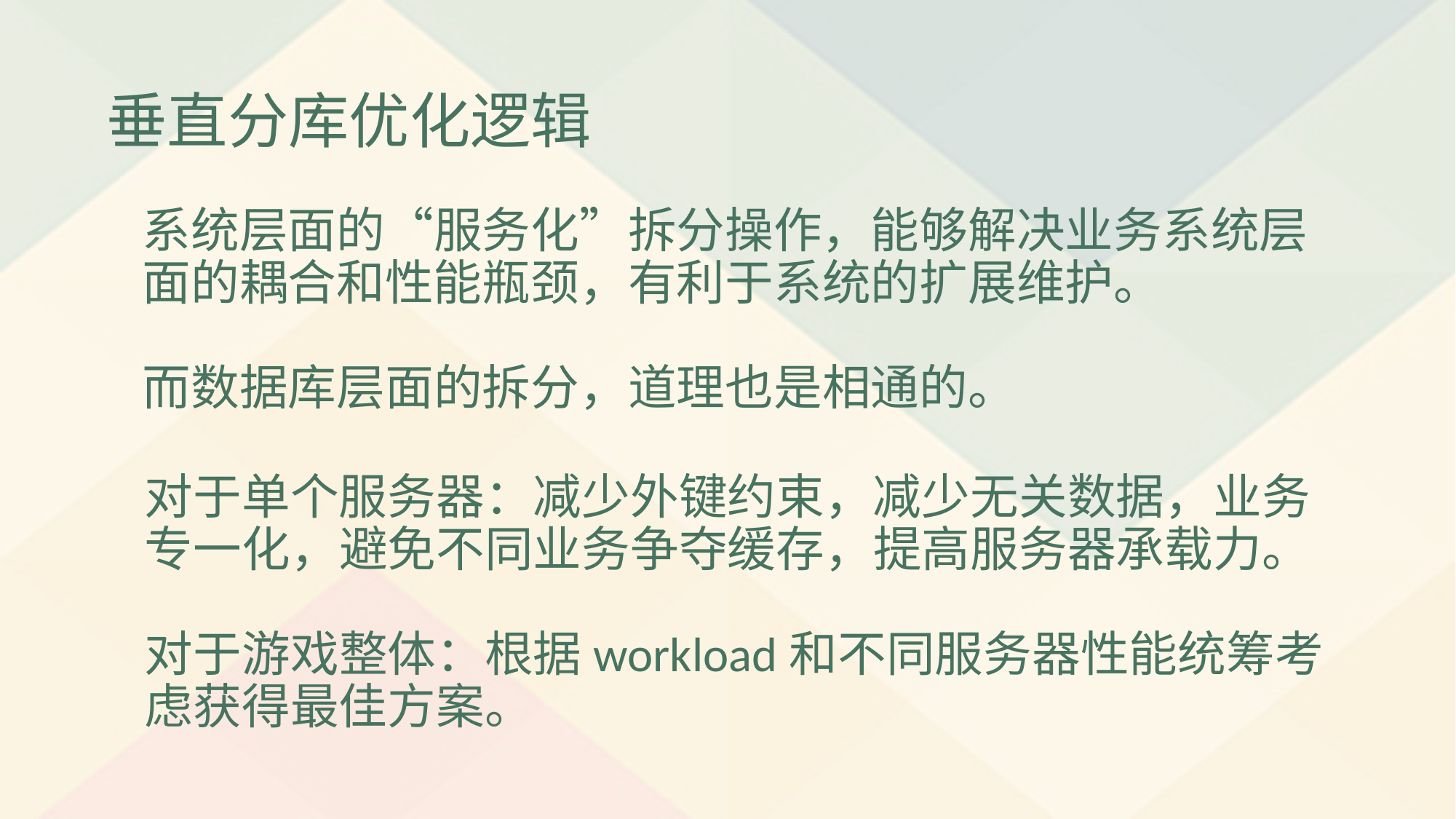

垂直分库优化逻辑
# 系统层面的“服务化”拆分操作，能够解决业务系统层面的耦合和性能瓶颈，有利于系统的扩展维护。 而数据库层面的拆分，道理也是相通的。
对于单个服务器：减少外键约束，减少无关数据，业务专一化，避免不同业务争夺缓存，提高服务器承载力。

对于游戏整体：根据workload和不同服务器性能统筹考虑获得最佳方案。